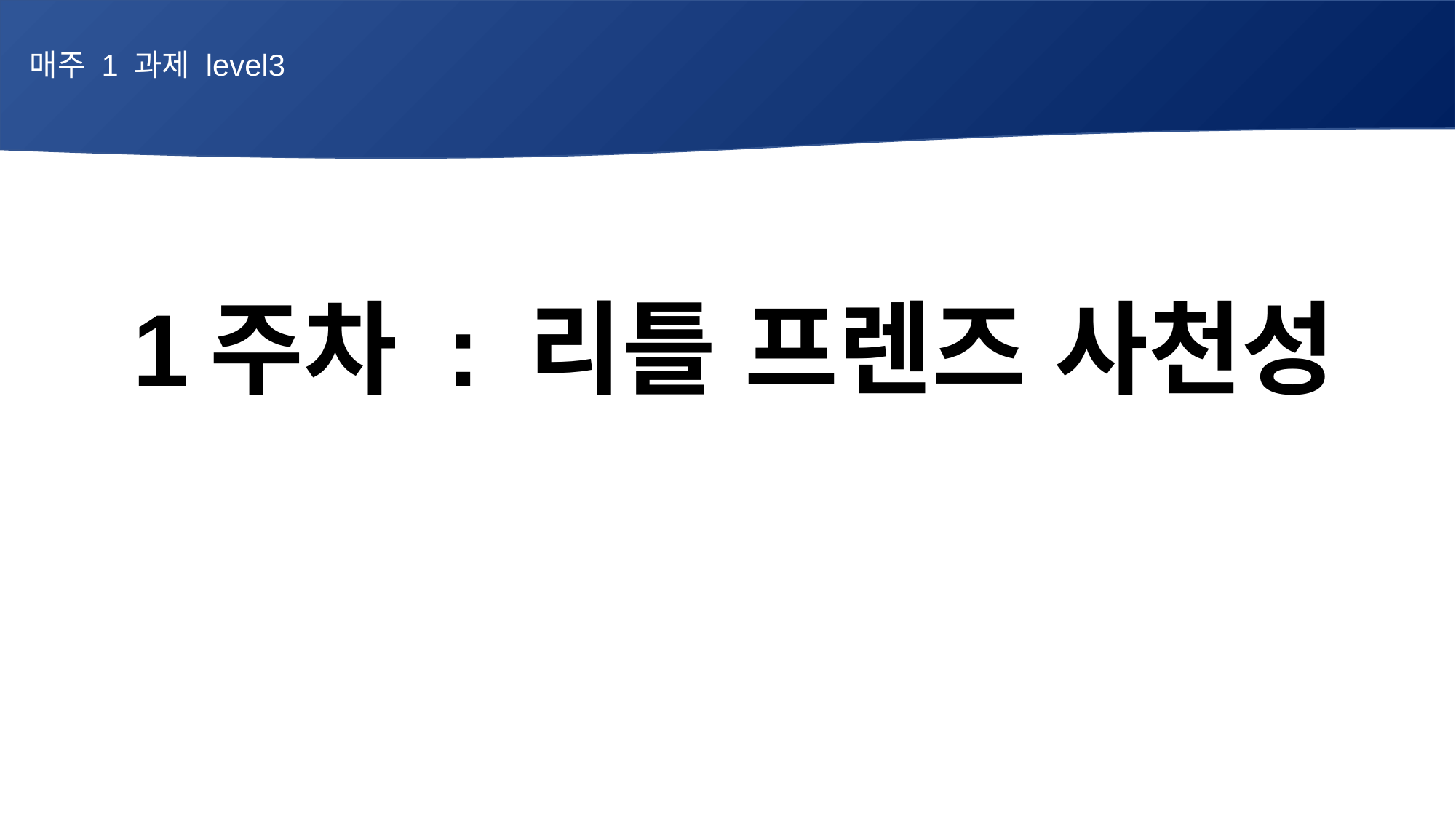

매주 1 과제 level3
1주차 : 리틀 프렌즈 사천성